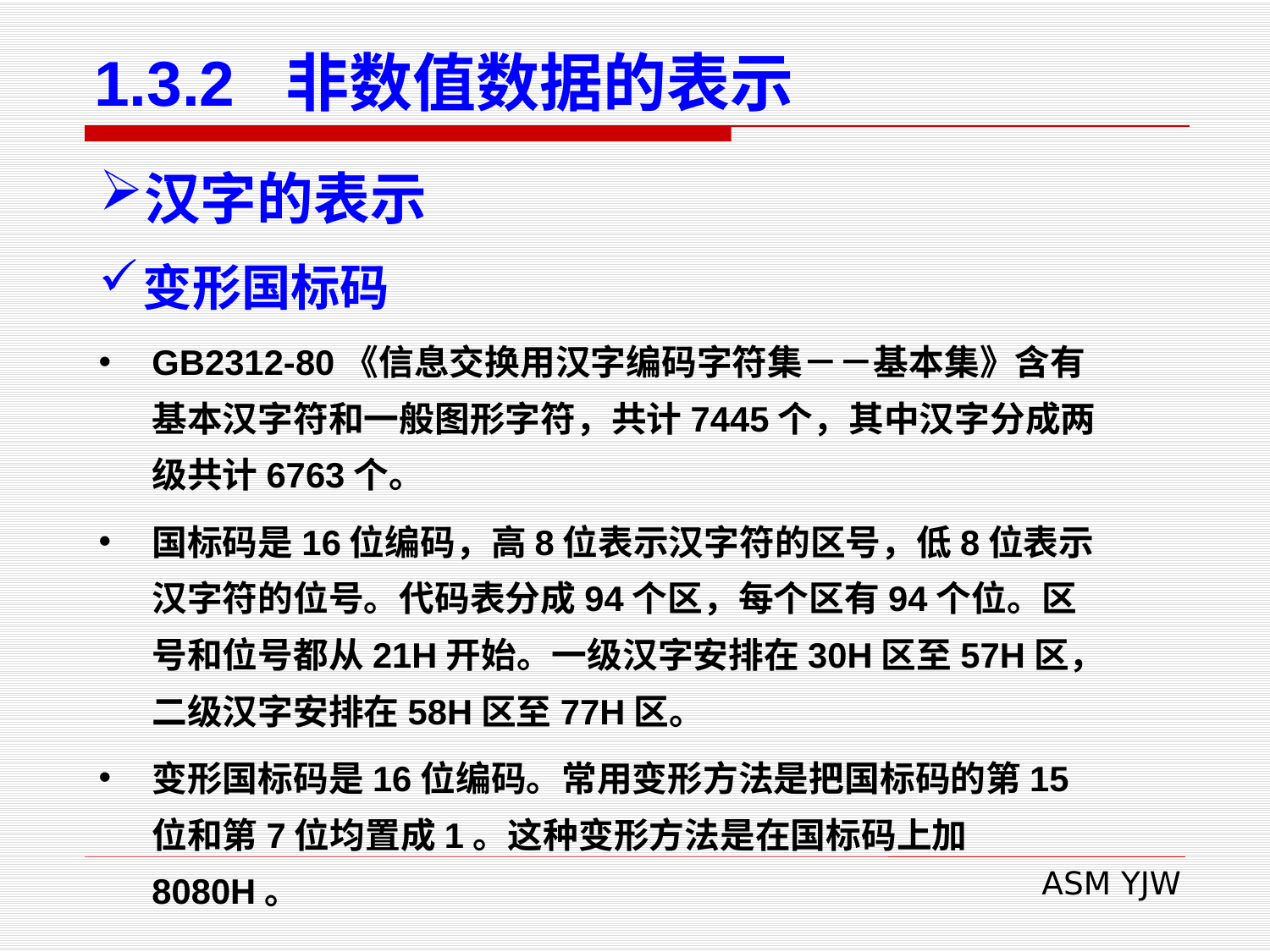

# 1.3.2  非数值数据的表示
汉字的表示
变形国标码
GB2312-80《信息交换用汉字编码字符集－－基本集》含有基本汉字符和一般图形字符，共计7445个，其中汉字分成两级共计6763个。
国标码是16位编码，高8位表示汉字符的区号，低8位表示汉字符的位号。代码表分成94个区，每个区有94个位。区号和位号都从21H开始。一级汉字安排在30H区至57H区，二级汉字安排在58H区至77H区。
变形国标码是16位编码。常用变形方法是把国标码的第15位和第7位均置成1。这种变形方法是在国标码上加8080H。